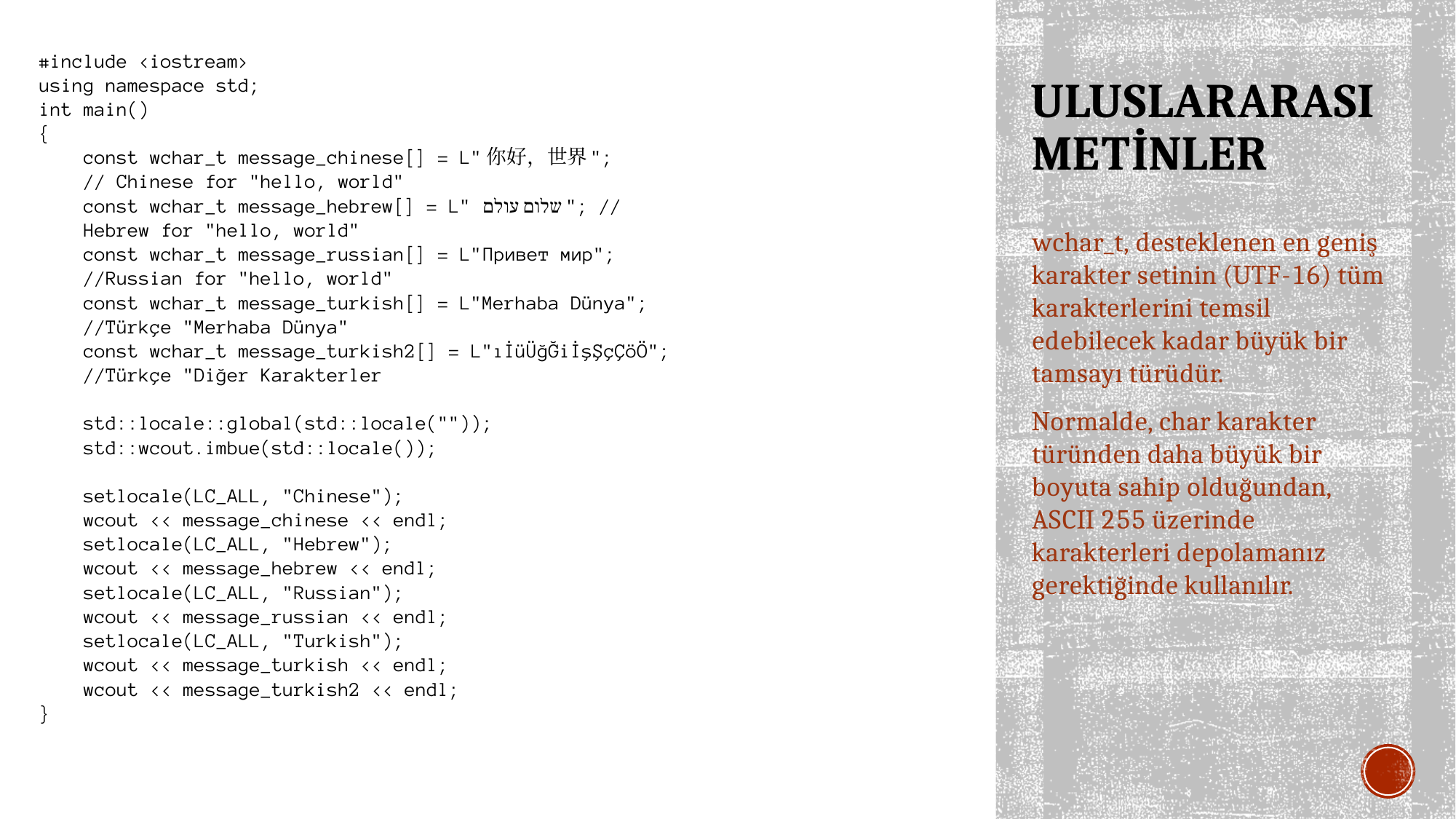

#include <iostream>
using namespace std;
int main()
{
    const wchar_t message_chinese[] = L"你好，世界";
    // Chinese for "hello, world"
    const wchar_t message_hebrew[] = L" שלום עולם "; //
    Hebrew for "hello, world"
    const wchar_t message_russian[] = L"Привет мир";
    //Russian for "hello, world"
    const wchar_t message_turkish[] = L"Merhaba Dünya";
    //Türkçe "Merhaba Dünya"
    const wchar_t message_turkish2[] = L"ıİüÜğĞiİşŞçÇöÖ";
    //Türkçe "Diğer Karakterler

    std::locale::global(std::locale(""));
    std::wcout.imbue(std::locale());

    setlocale(LC_ALL, "Chinese");
    wcout << message_chinese << endl;
    setlocale(LC_ALL, "Hebrew");
    wcout << message_hebrew << endl;
    setlocale(LC_ALL, "Russian");
    wcout << message_russian << endl;
    setlocale(LC_ALL, "Turkish");
    wcout << message_turkish << endl;
    wcout << message_turkish2 << endl;
}
# ULUSLARARASI METİNLER
wchar_t, desteklenen en geniş karakter setinin (UTF-16) tüm karakterlerini temsil edebilecek kadar büyük bir tamsayı türüdür.
Normalde, char karakter türünden daha büyük bir boyuta sahip olduğundan, ASCII 255 üzerinde karakterleri depolamanız gerektiğinde kullanılır.